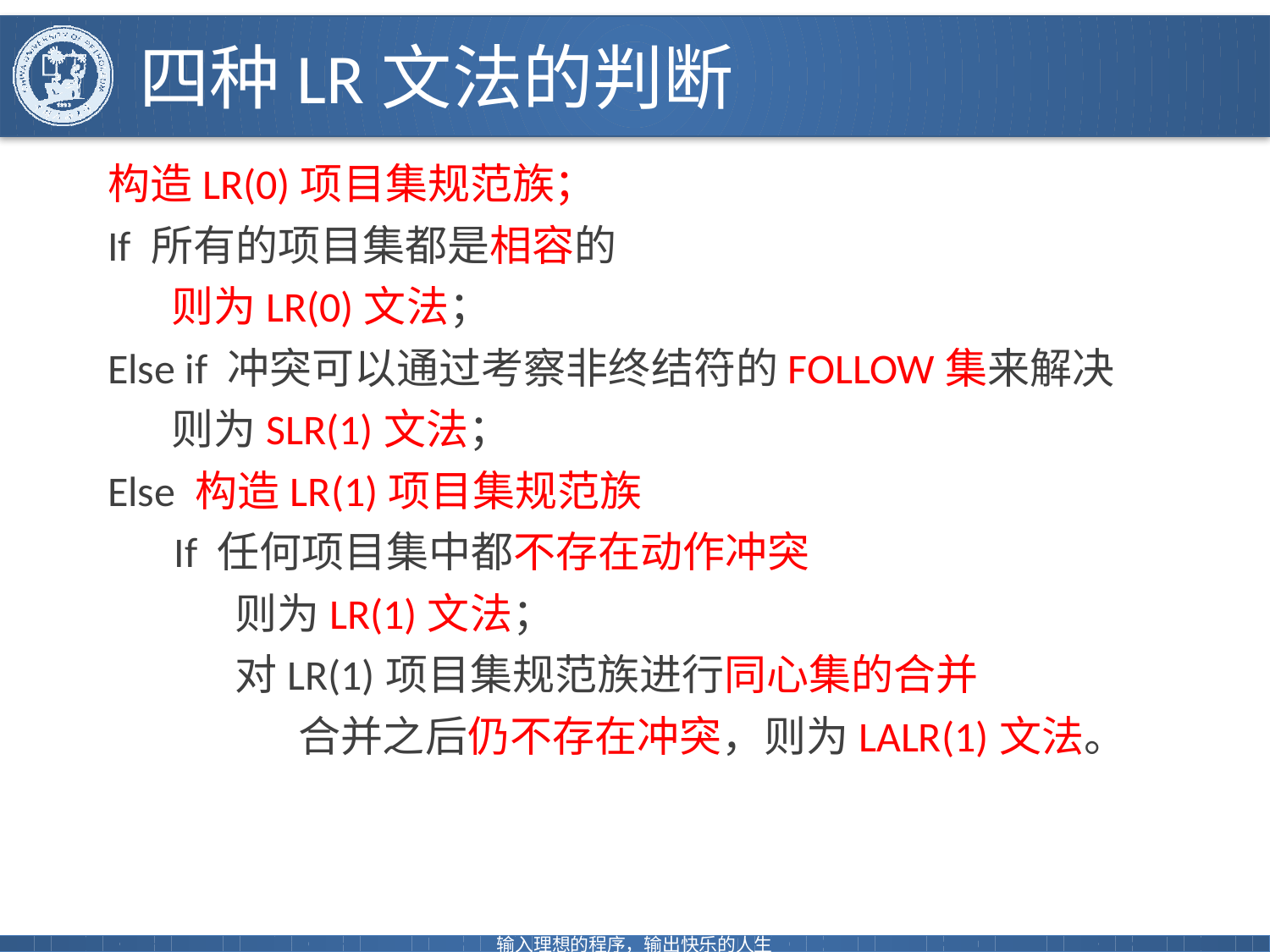

# 四种LR文法的判断
构造LR(0)项目集规范族；
If 所有的项目集都是相容的
则为LR(0)文法；
Else if 冲突可以通过考察非终结符的FOLLOW集来解决
则为SLR(1)文法；
Else 构造LR(1)项目集规范族
       If 任何项目集中都不存在动作冲突
则为LR(1)文法；
对LR(1)项目集规范族进行同心集的合并
合并之后仍不存在冲突，则为LALR(1)文法。